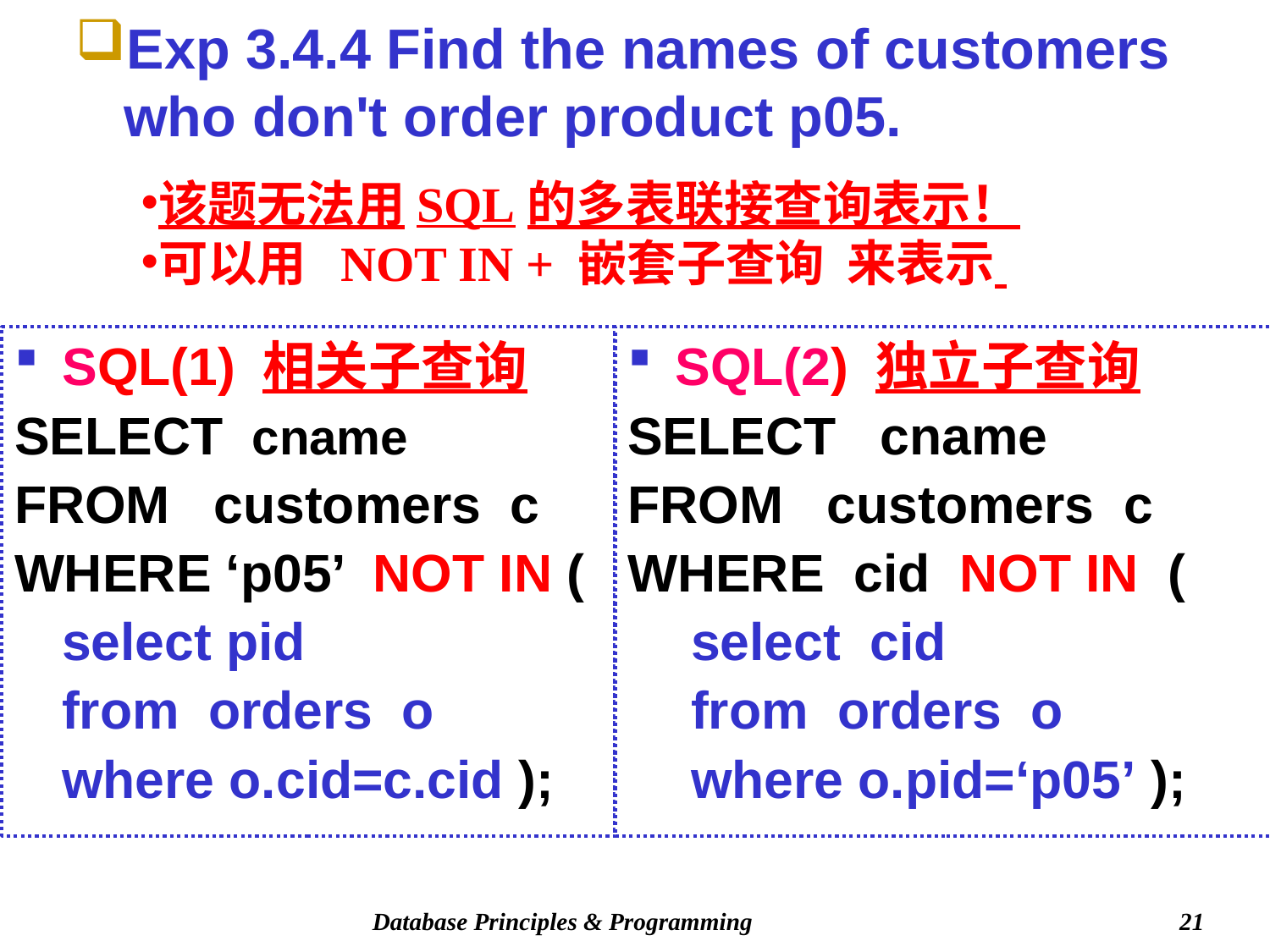

# Exp 3.4.4 Find the names of customers who don't order product p05.
该题无法用SQL的多表联接查询表示！
可以用  NOT IN + 嵌套子查询  来表示
SQL(1) 相关子查询
SELECT  cname
FROM   customers  c
WHERE ‘p05’  NOT IN (
	select pid
	from  orders  o
	where o.cid=c.cid );
SQL(2) 独立子查询
SELECT   cname
FROM   customers  c
WHERE  cid  NOT IN  (
select  cid
from  orders  o
where o.pid=‘p05’ );

Database Principles & Programming
21